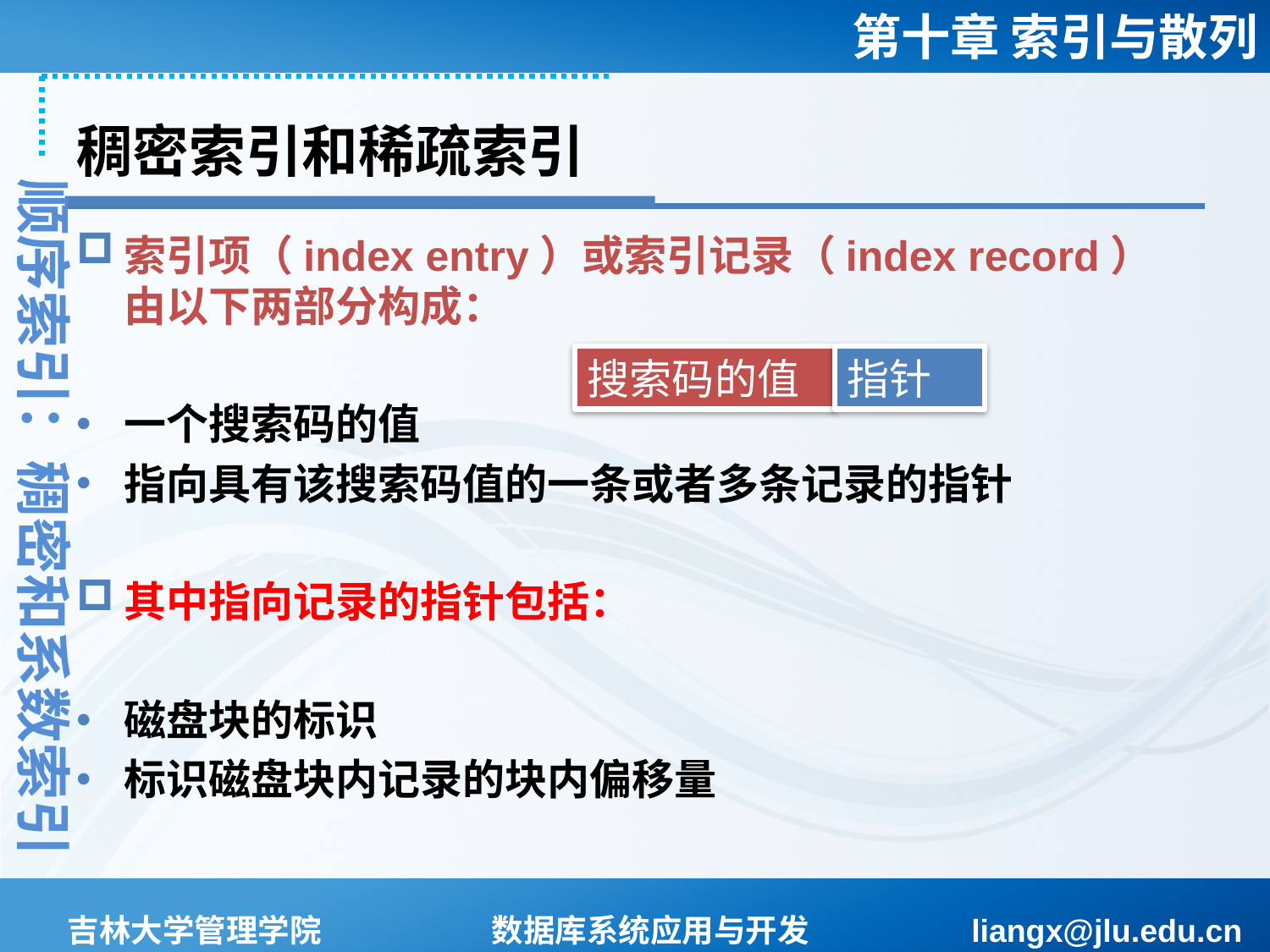

# 稠密索引和稀疏索引
顺序索引：稠密和系数索引
索引项（index entry）或索引记录（index record）由以下两部分构成：

一个搜索码的值
指向具有该搜索码值的一条或者多条记录的指针

其中指向记录的指针包括：

磁盘块的标识
标识磁盘块内记录的块内偏移量

搜索码的值
指针